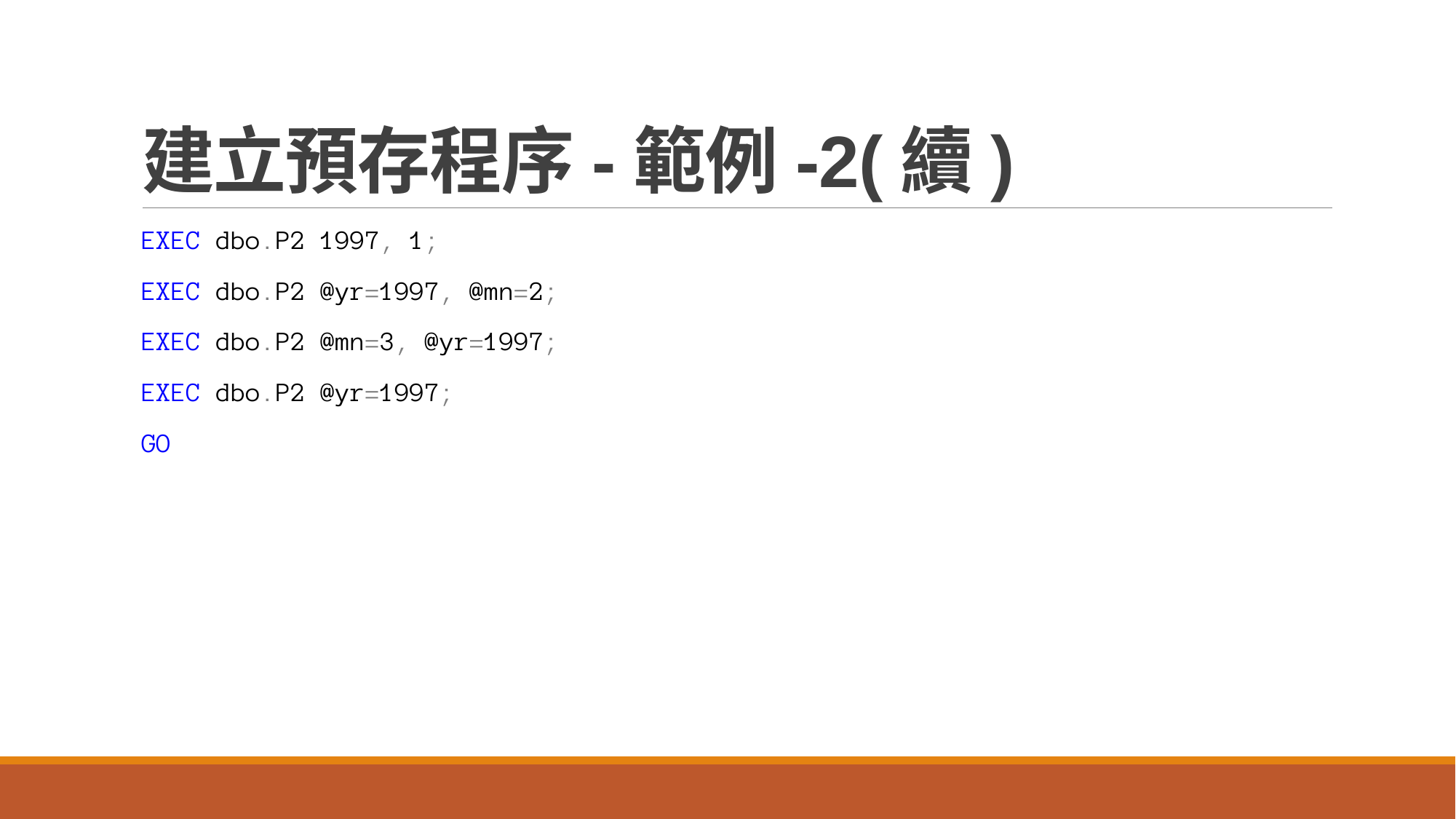

# 建立預存程序-範例-2(續)
EXEC dbo.P2 1997, 1;
EXEC dbo.P2 @yr=1997, @mn=2;
EXEC dbo.P2 @mn=3, @yr=1997;
EXEC dbo.P2 @yr=1997;
GO